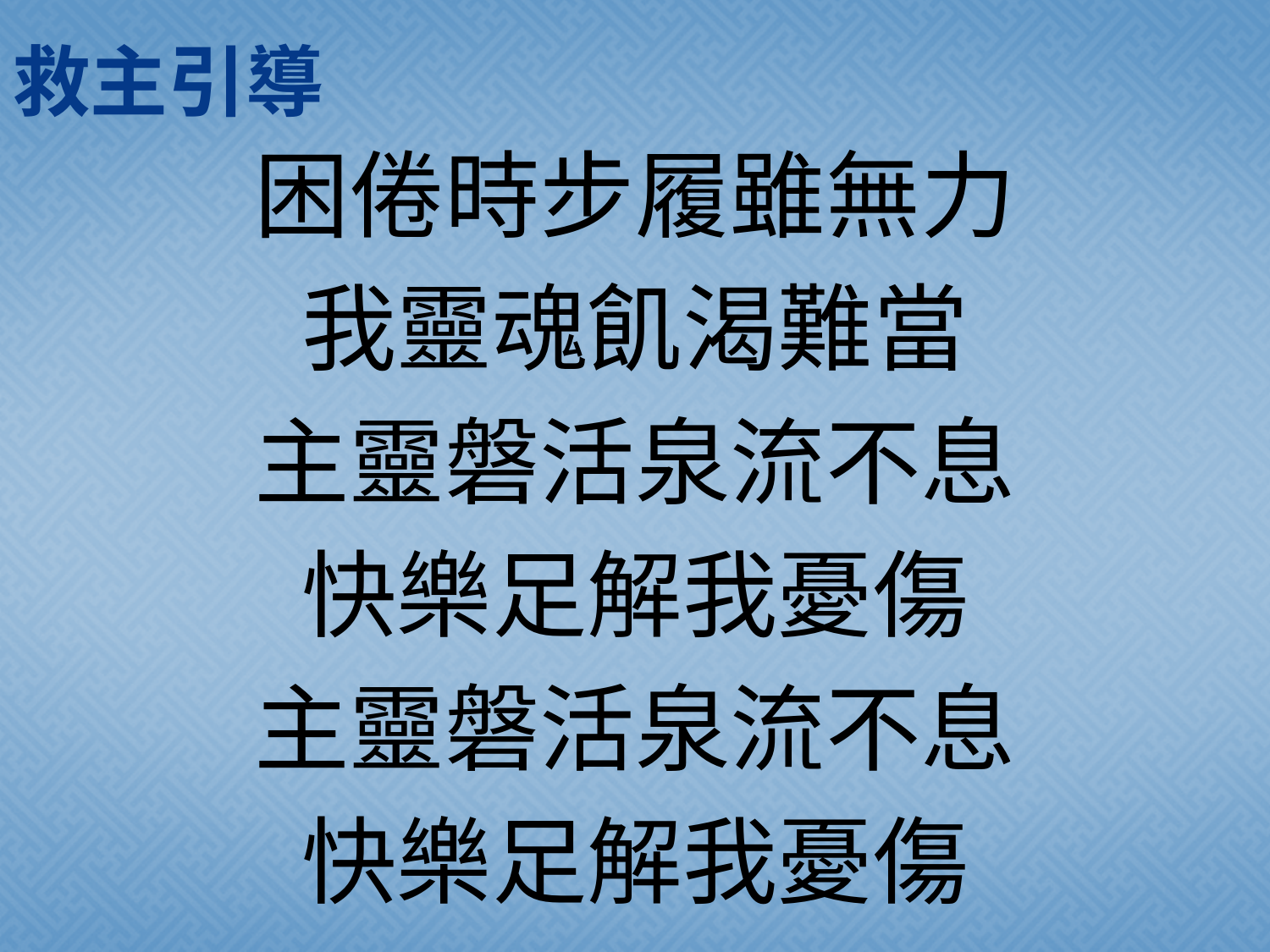

# 救主引導
困倦時步履雖無力
我靈魂飢渴難當
主靈磐活泉流不息
快樂足解我憂傷
主靈磐活泉流不息
快樂足解我憂傷